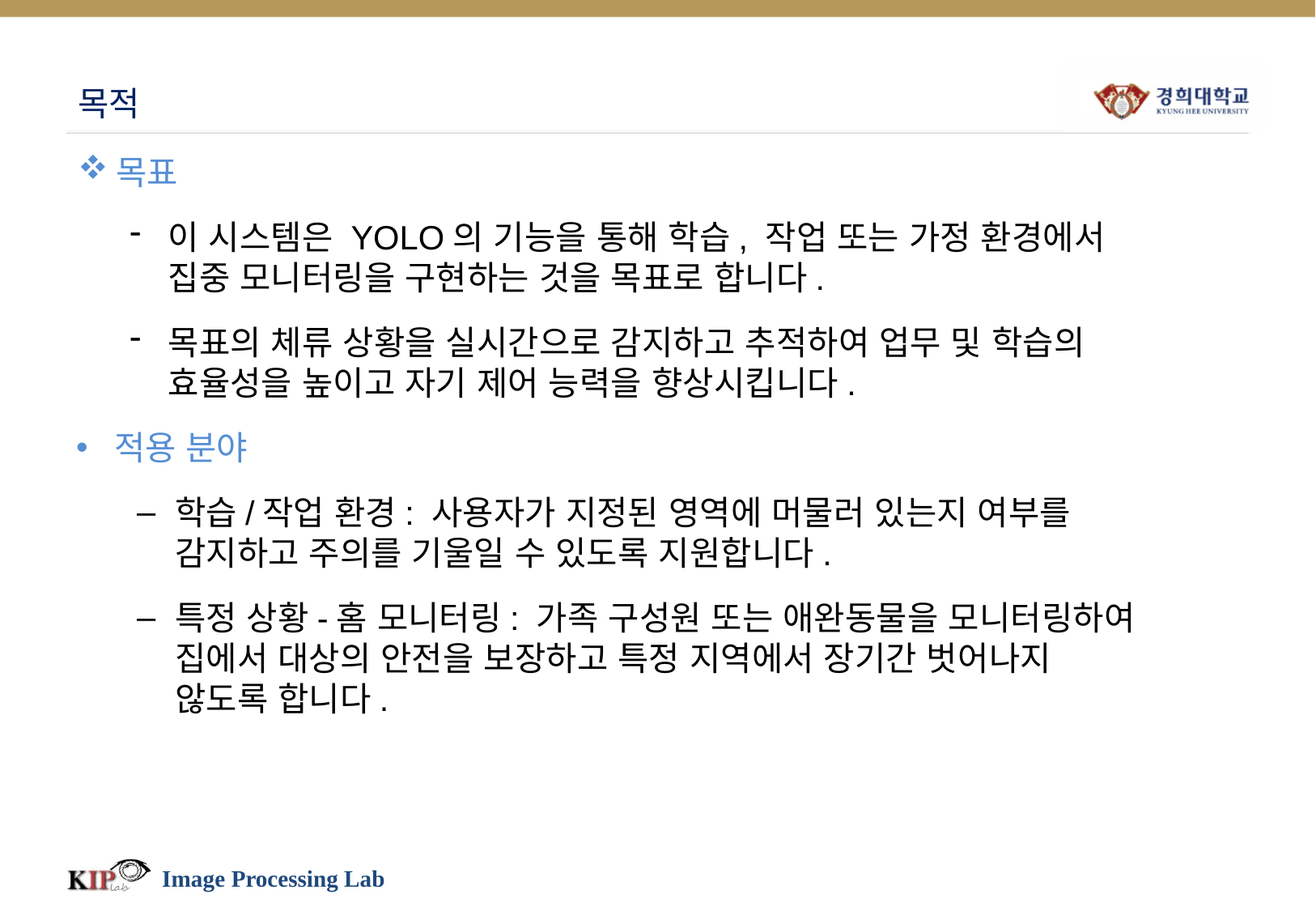

# 목적
목표
이 시스템은 YOLO의 기능을 통해 학습, 작업 또는 가정 환경에서 집중 모니터링을 구현하는 것을 목표로 합니다.
목표의 체류 상황을 실시간으로 감지하고 추적하여 업무 및 학습의 효율성을 높이고 자기 제어 능력을 향상시킵니다.
적용 분야
학습/작업 환경: 사용자가 지정된 영역에 머물러 있는지 여부를 감지하고 주의를 기울일 수 있도록 지원합니다.
특정 상황-홈 모니터링: 가족 구성원 또는 애완동물을 모니터링하여 집에서 대상의 안전을 보장하고 특정 지역에서 장기간 벗어나지 않도록 합니다.
Image Processing Lab